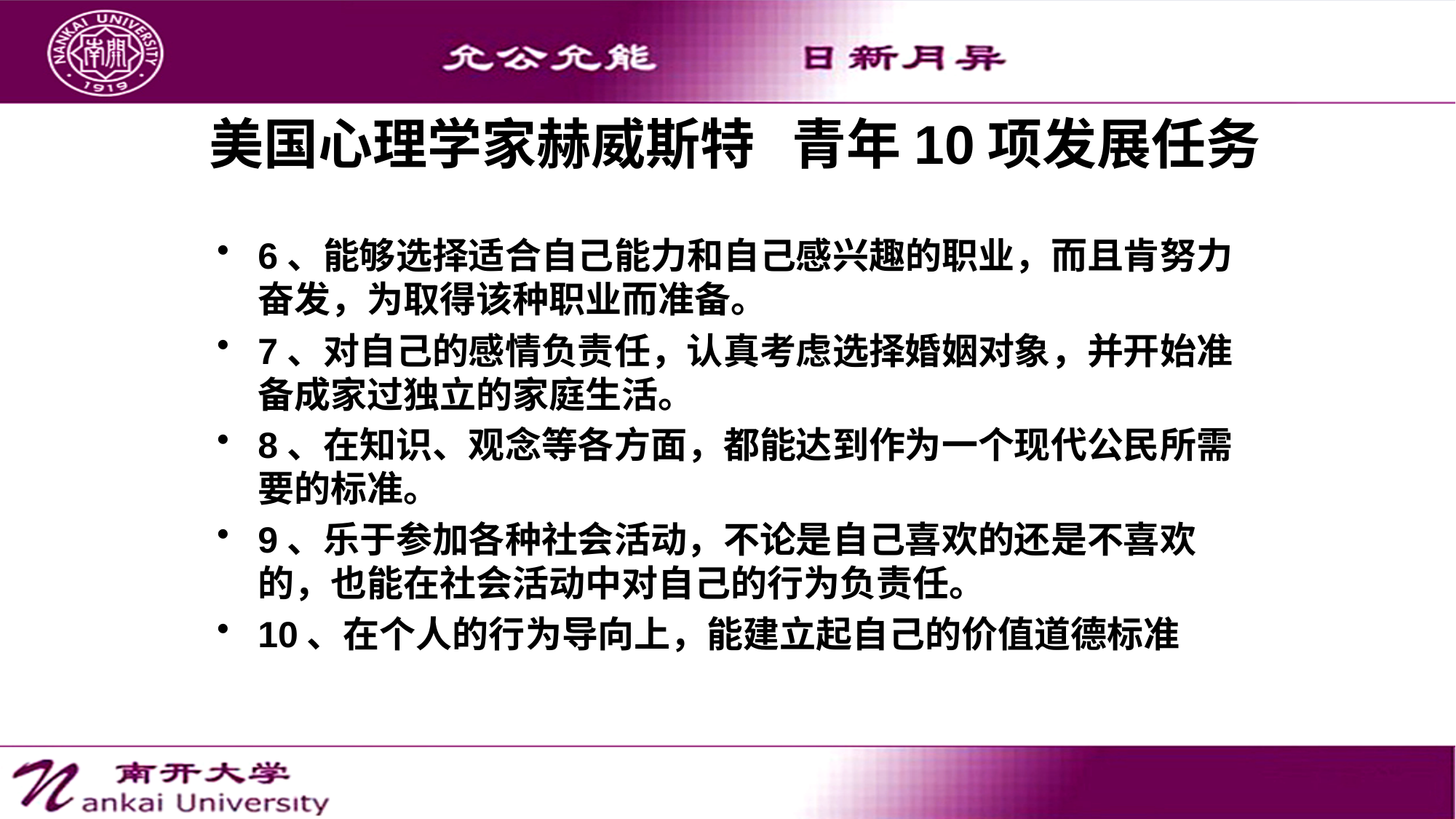

# 美国心理学家赫威斯特   青年10项发展任务
6、能够选择适合自己能力和自己感兴趣的职业，而且肯努力奋发，为取得该种职业而准备。
7、对自己的感情负责任，认真考虑选择婚姻对象，并开始准备成家过独立的家庭生活。
8、在知识、观念等各方面，都能达到作为一个现代公民所需要的标准。
9、乐于参加各种社会活动，不论是自己喜欢的还是不喜欢的，也能在社会活动中对自己的行为负责任。
10、在个人的行为导向上，能建立起自己的价值道德标准